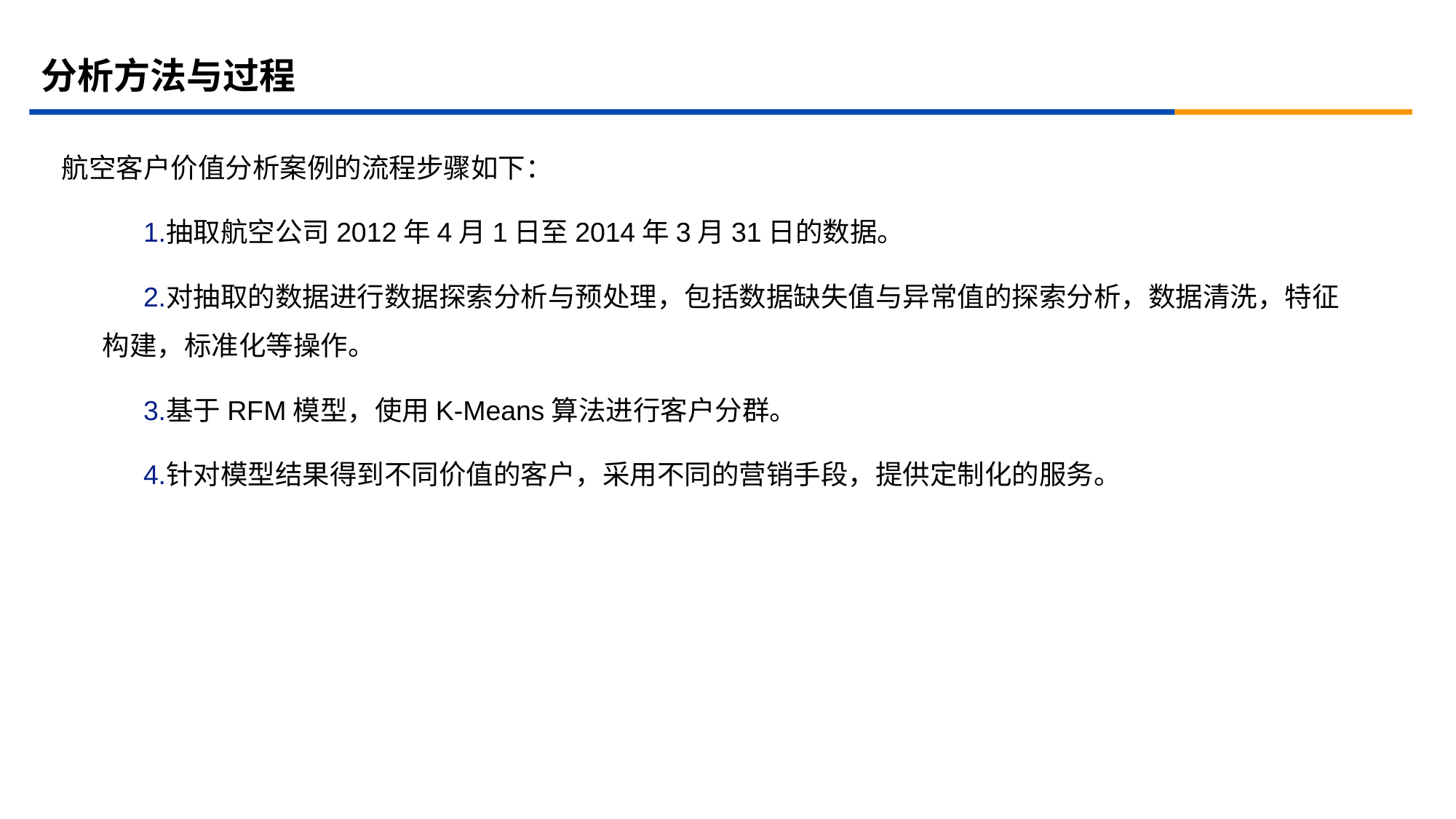

# 分析方法与过程
航空客户价值分析案例的流程步骤如下：
抽取航空公司2012年4月1日至2014年3月31日的数据。
对抽取的数据进行数据探索分析与预处理，包括数据缺失值与异常值的探索分析，数据清洗，特征构建，标准化等操作。
基于RFM模型，使用K-Means算法进行客户分群。
针对模型结果得到不同价值的客户，采用不同的营销手段，提供定制化的服务。